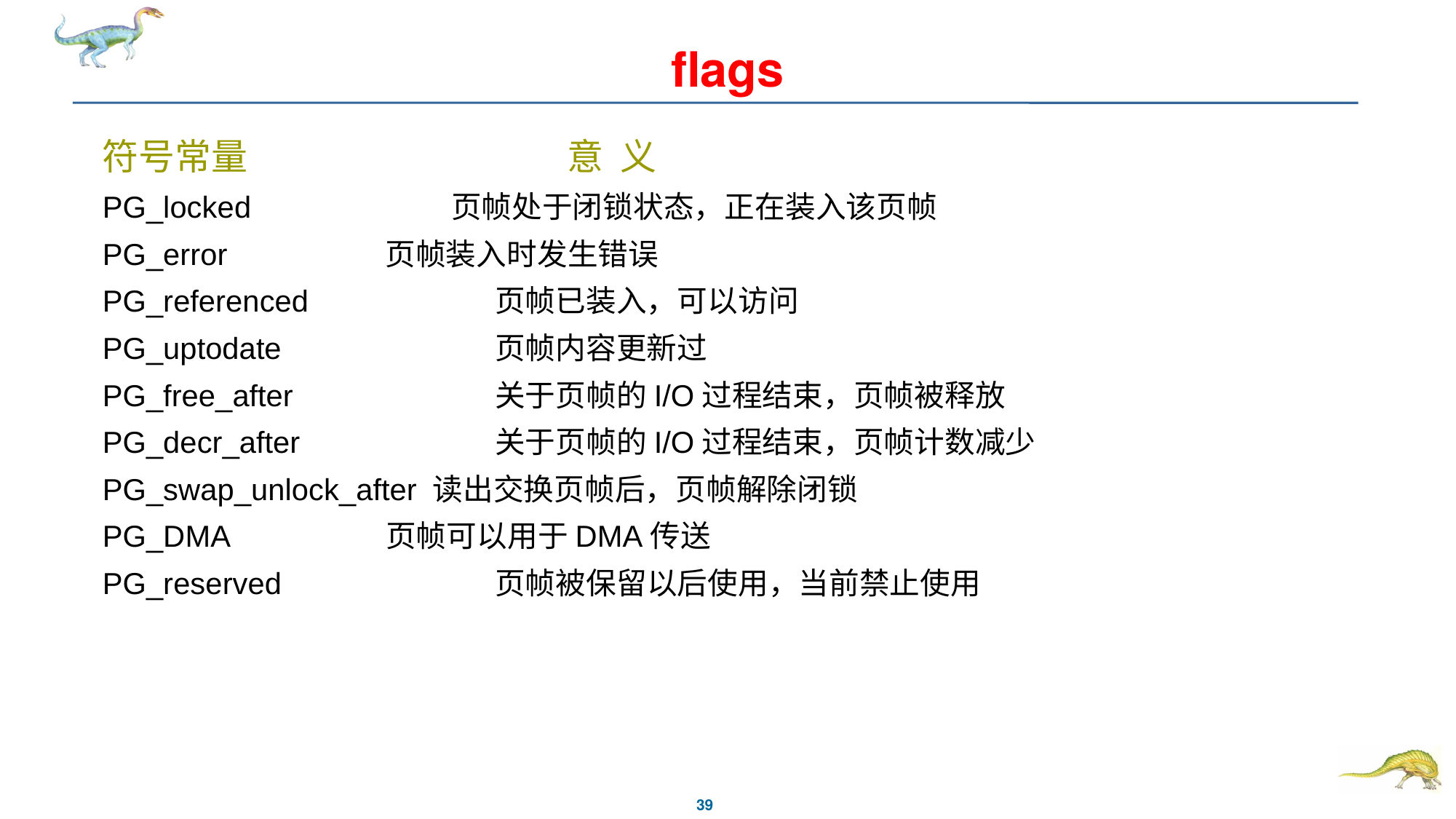

# flags
符号常量                                       意  义
PG_locked                       页帧处于闭锁状态，正在装入该页帧
PG_error	               页帧装入时发生错误
PG_referenced		  页帧已装入，可以访问
PG_uptodate		  页帧内容更新过
PG_free_after		  关于页帧的I/O过程结束，页帧被释放
PG_decr_after		  关于页帧的I/O过程结束，页帧计数减少
PG_swap_unlock_after 读出交换页帧后，页帧解除闭锁
PG_DMA		  页帧可以用于DMA传送
PG_reserved		  页帧被保留以后使用，当前禁止使用